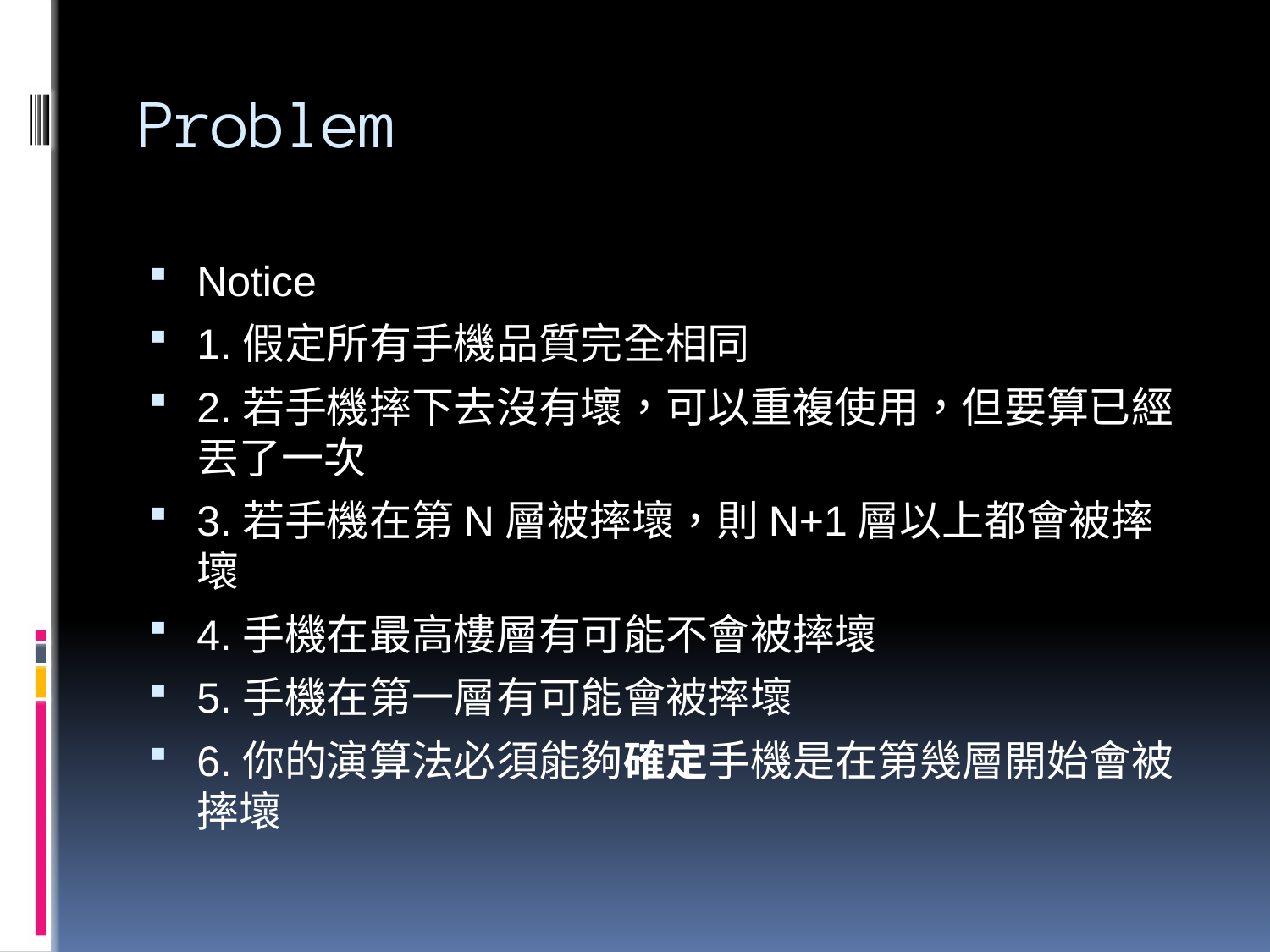

# Problem
Notice
1.假定所有手機品質完全相同
2.若手機摔下去沒有壞，可以重複使用，但要算已經丟了一次
3.若手機在第N層被摔壞，則N+1層以上都會被摔壞
4.手機在最高樓層有可能不會被摔壞
5.手機在第一層有可能會被摔壞
6.你的演算法必須能夠確定手機是在第幾層開始會被摔壞